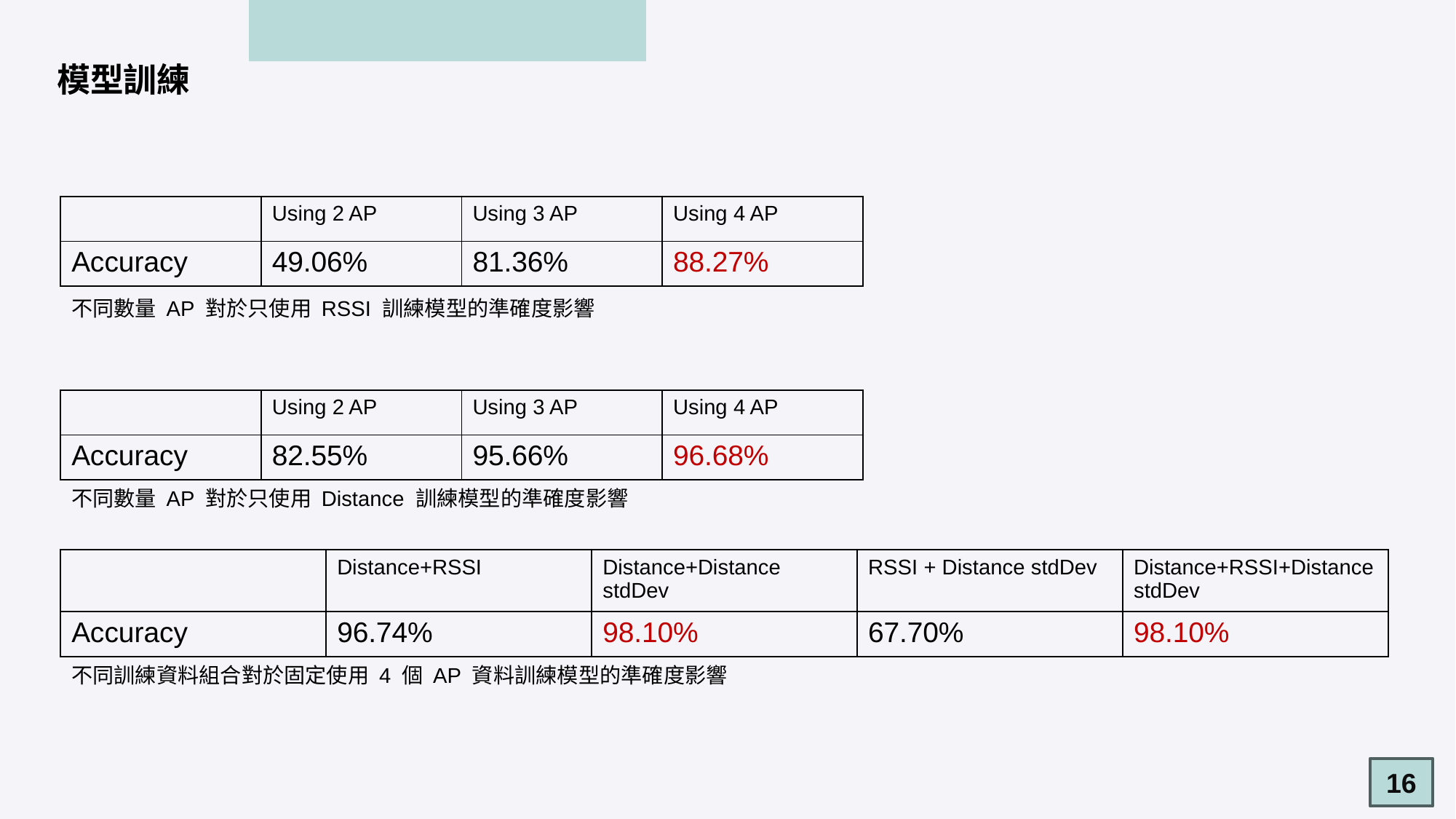

模型訓練
| u | Using 2 AP | Using 3 AP | Using 4 AP |
| --- | --- | --- | --- |
| Accuracy | 49.06% | 81.36% | 88.27% |
不同數量 AP 對於只使用 RSSI 訓練模型的準確度影響
| u | Using 2 AP | Using 3 AP | Using 4 AP |
| --- | --- | --- | --- |
| Accuracy | 82.55% | 95.66% | 96.68% |
不同數量 AP 對於只使用 Distance 訓練模型的準確度影響
| u | Distance+RSSI | Distance+Distance stdDev | RSSI + Distance stdDev | Distance+RSSI+Distance stdDev |
| --- | --- | --- | --- | --- |
| Accuracy | 96.74% | 98.10% | 67.70% | 98.10% |
不同訓練資料組合對於固定使用 4 個 AP 資料訓練模型的準確度影響
16